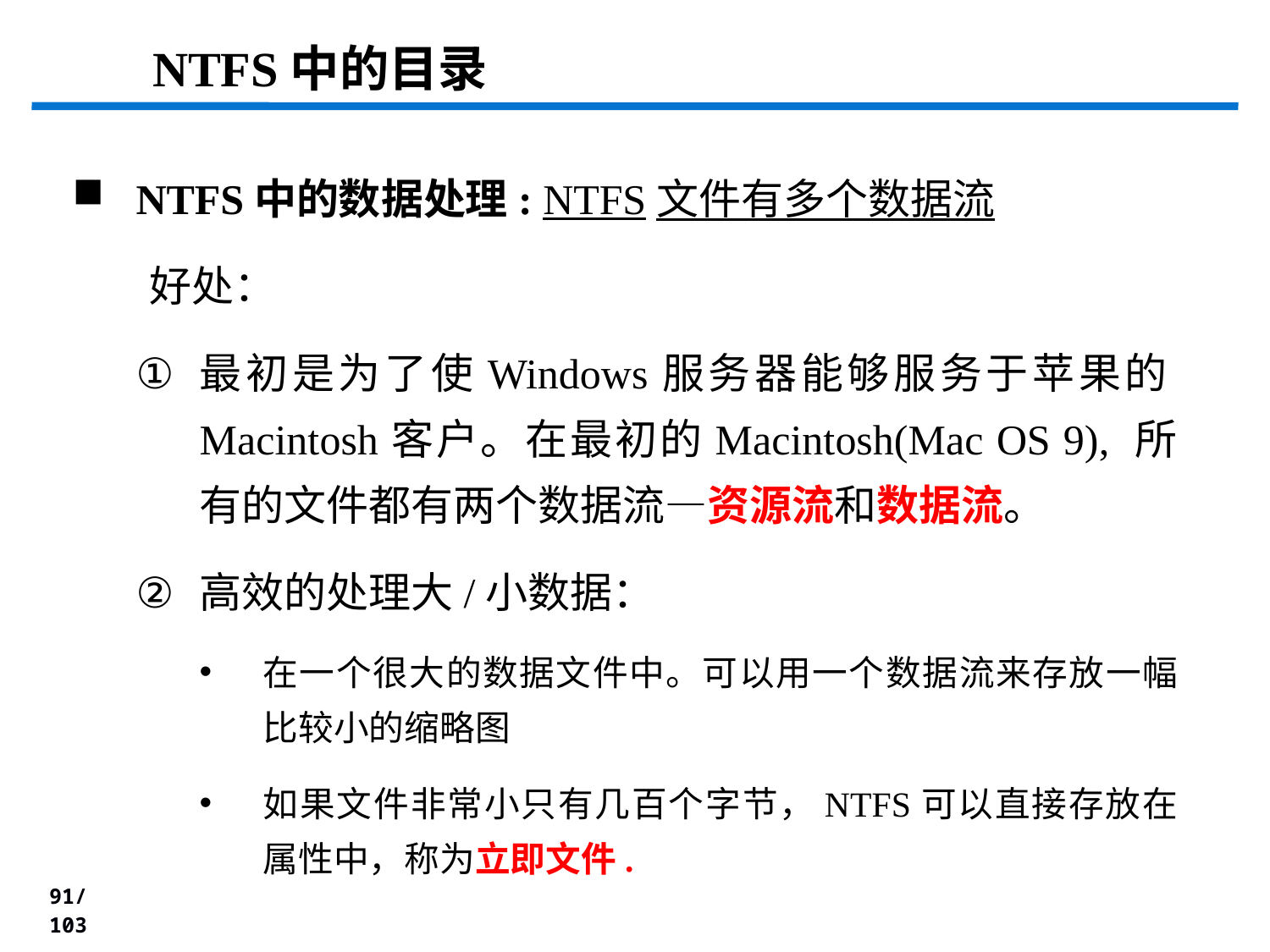

NTFS中的目录
NTFS中的数据处理: NTFS文件有多个数据流
       好处：
最初是为了使Windows服务器能够服务于苹果的Macintosh客户。在最初的Macintosh(Mac OS 9), 所有的文件都有两个数据流—资源流和数据流。
高效的处理大/小数据：
在一个很大的数据文件中。可以用一个数据流来存放一幅比较小的缩略图
如果文件非常小只有几百个字节，NTFS可以直接存放在属性中，称为立即文件.